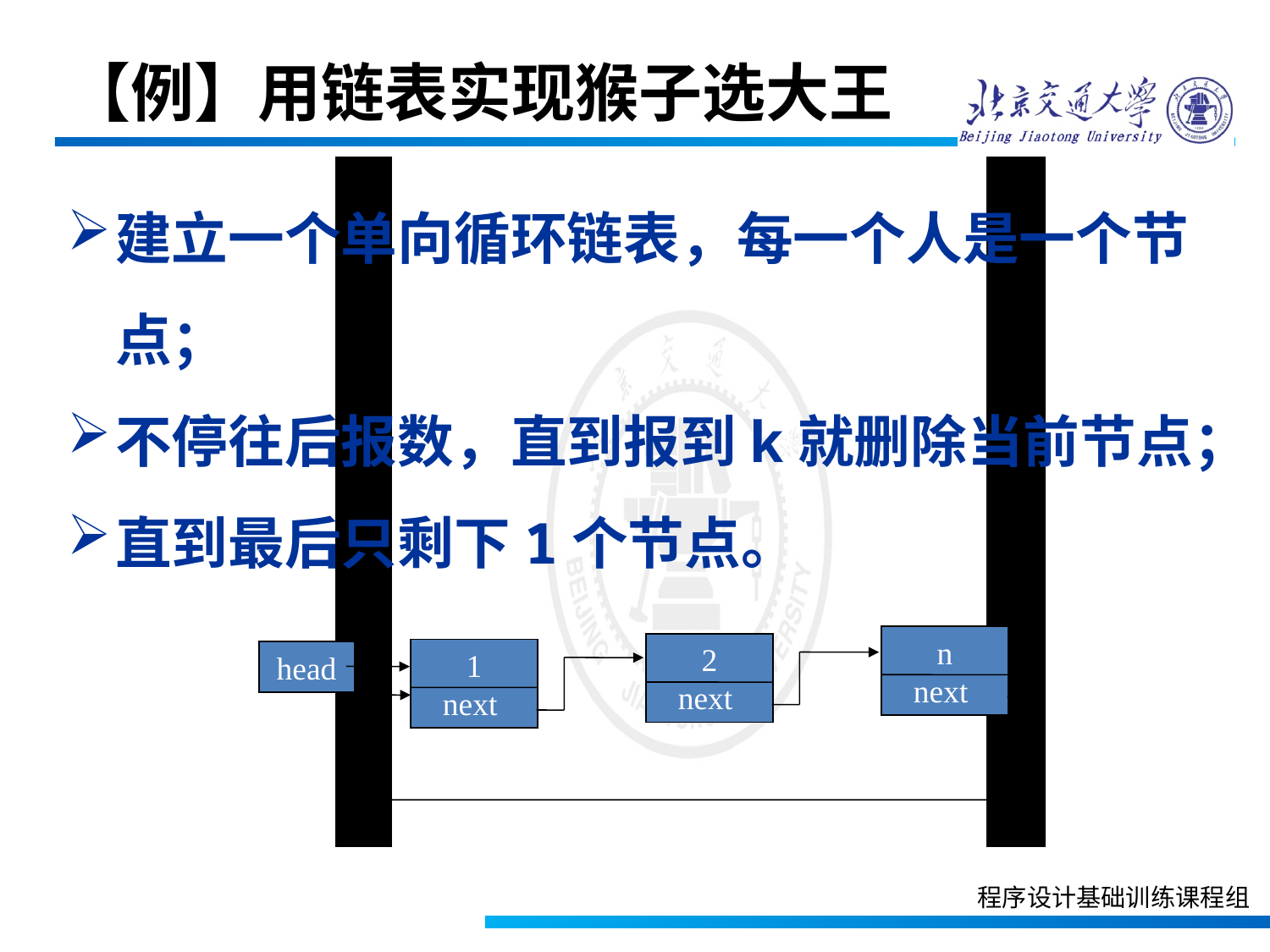

【例】用链表实现猴子选大王
建立一个单向循环链表，每一个人是一个节点；
不停往后报数，直到报到k就删除当前节点；
直到最后只剩下1个节点。
n
next
2
next

1
next

head

程序设计基础训练课程组